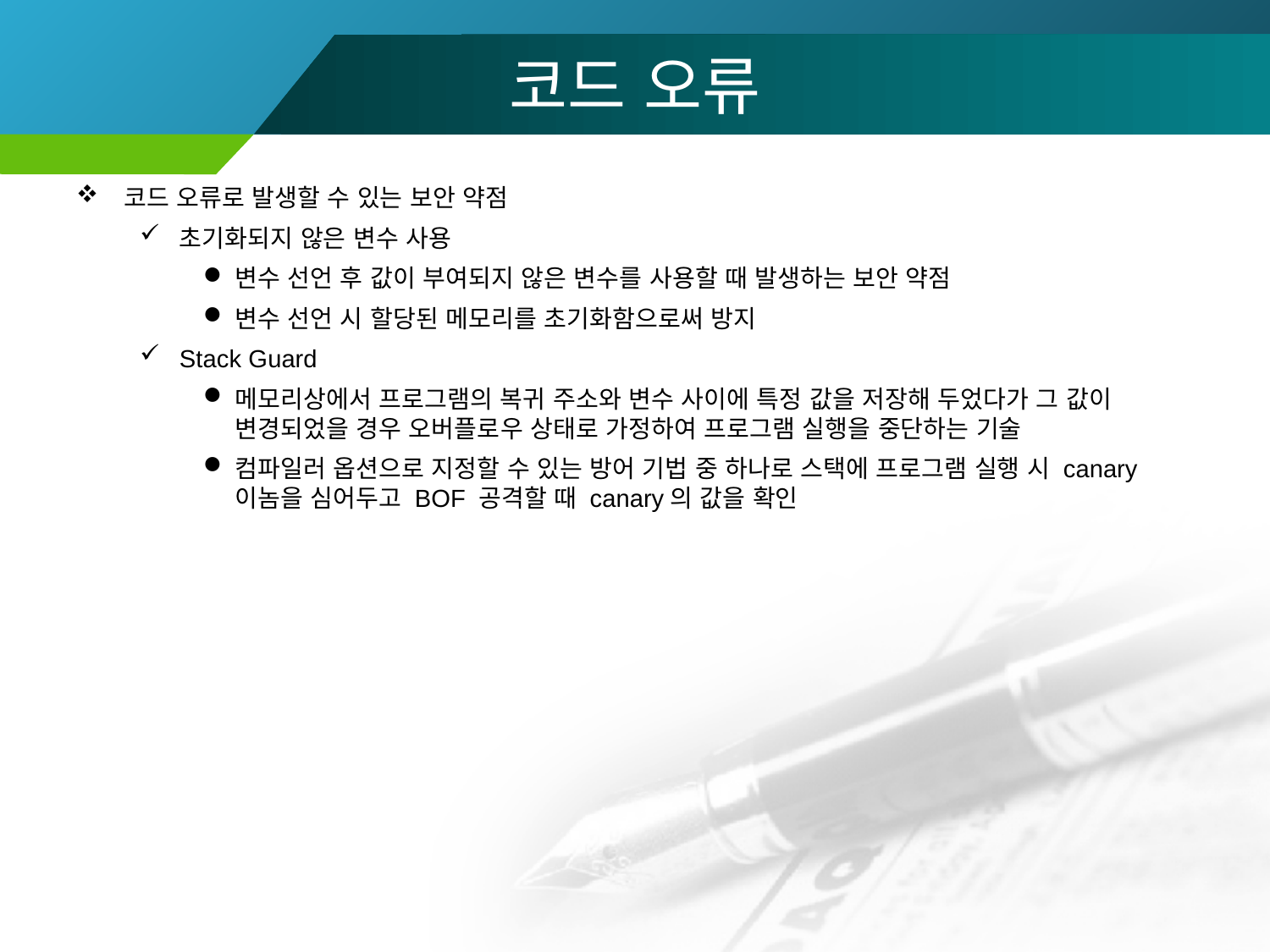

# 코드 오류
코드 오류로 발생할 수 있는 보안 약점
초기화되지 않은 변수 사용
변수 선언 후 값이 부여되지 않은 변수를 사용할 때 발생하는 보안 약점
변수 선언 시 할당된 메모리를 초기화함으로써 방지
Stack Guard
메모리상에서 프로그램의 복귀 주소와 변수 사이에 특정 값을 저장해 두었다가 그 값이 변경되었을 경우 오버플로우 상태로 가정하여 프로그램 실행을 중단하는 기술
컴파일러 옵션으로 지정할 수 있는 방어 기법 중 하나로 스택에 프로그램 실행 시 canary 이놈을 심어두고 BOF 공격할 때 canary의 값을 확인